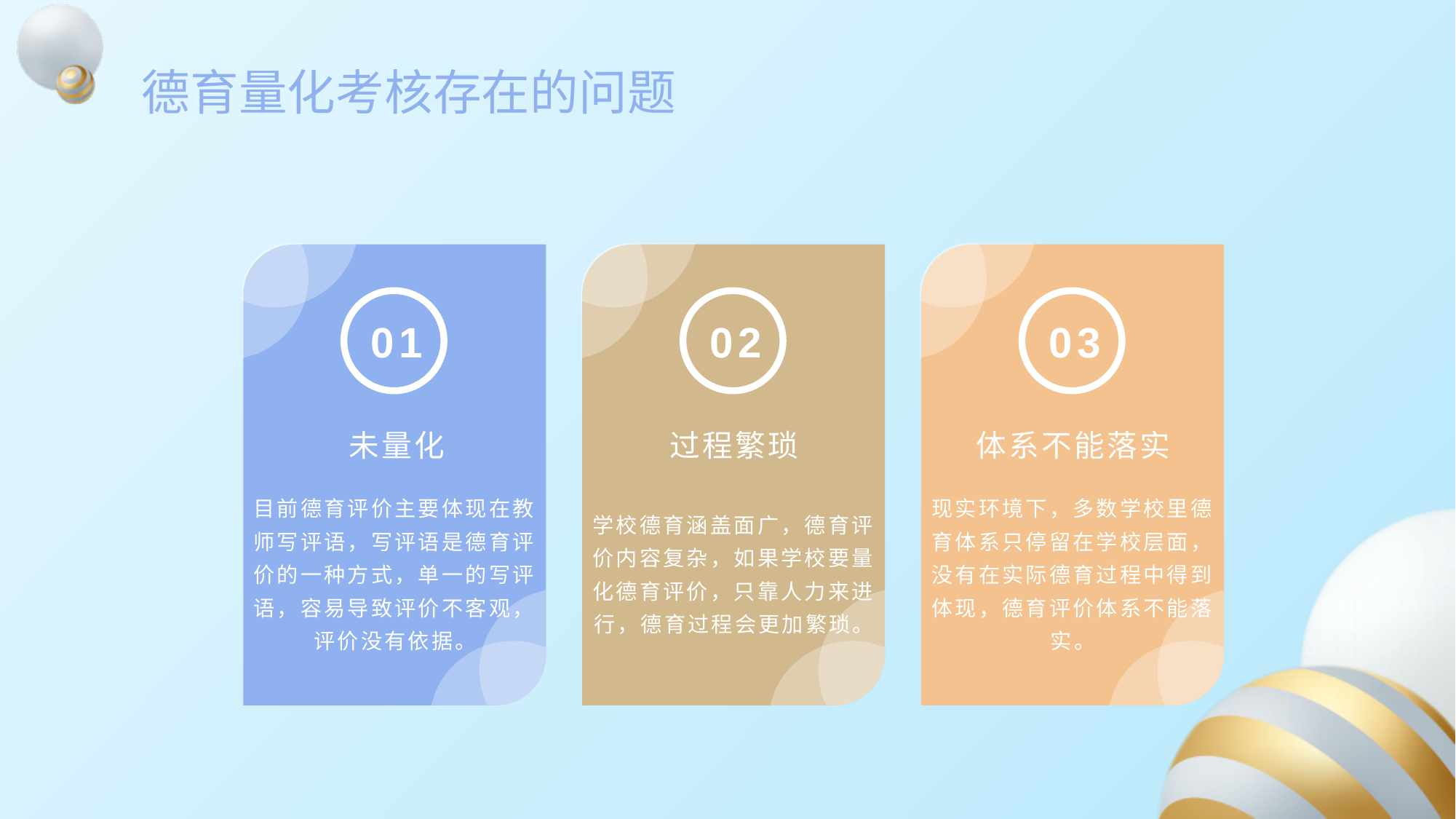

德育量化考核存在的问题

01
02
03
未量化
过程繁琐
体系不能落实
目前德育评价主要体现在教师写评语，写评语是德育评价的一种方式，单一的写评语，容易导致评价不客观，评价没有依据。
学校德育涵盖面广，德育评价内容复杂，如果学校要量化德育评价，只靠人力来进行，德育过程会更加繁琐。
现实环境下，多数学校里德育体系只停留在学校层面，没有在实际德育过程中得到体现，德育评价体系不能落实。